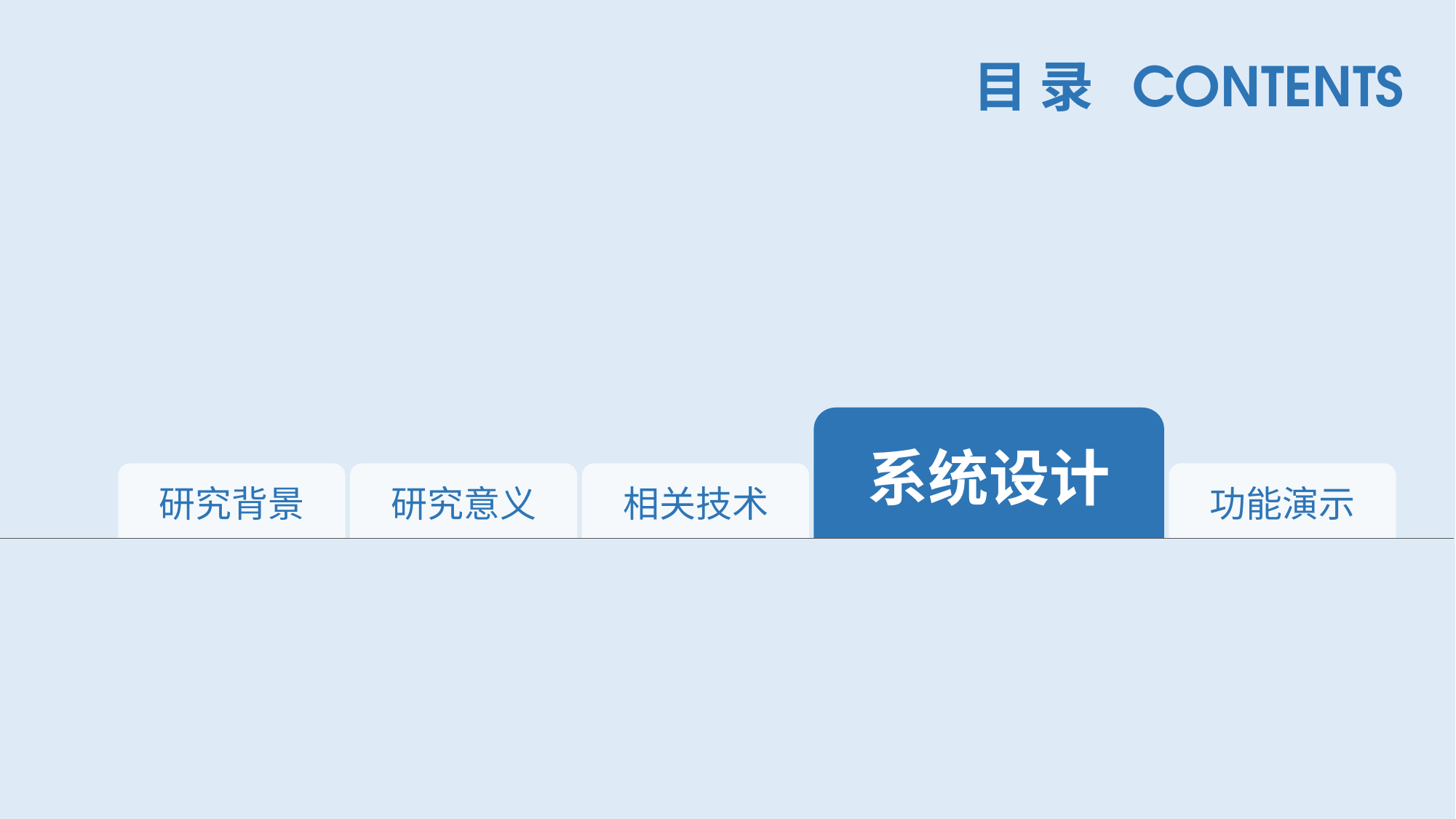

目 录  CONTENTS
系统设计
研究背景
研究意义
相关技术
功能演示